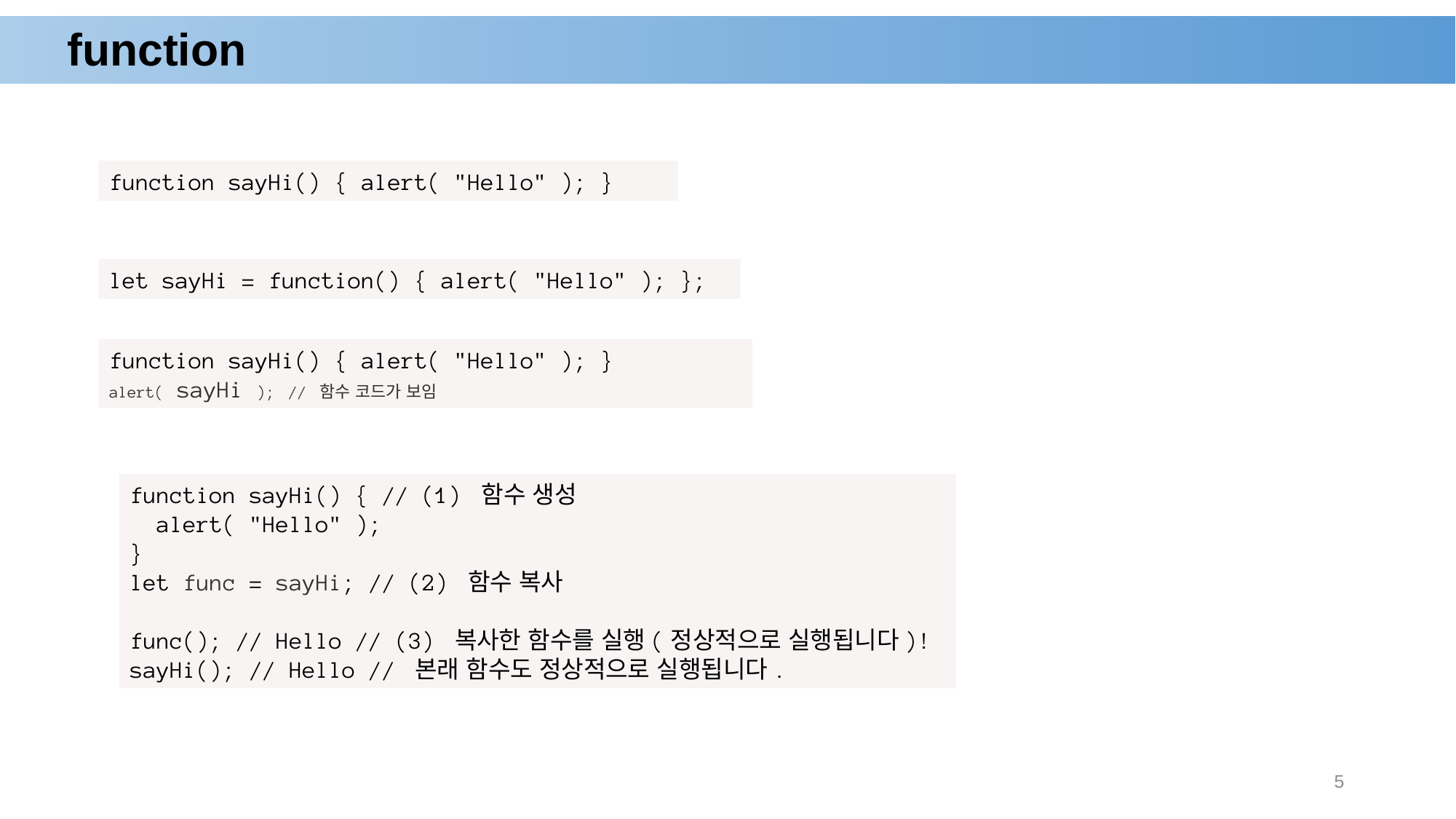

# function
function sayHi() { alert( "Hello" ); }
let sayHi = function() { alert( "Hello" ); };
function sayHi() { alert( "Hello" ); }
alert( sayHi ); // 함수 코드가 보임
function sayHi() { // (1) 함수 생성
  alert( "Hello" );
}
let func = sayHi; // (2) 함수 복사

func(); // Hello // (3) 복사한 함수를 실행(정상적으로 실행됩니다)!
sayHi(); // Hello // 본래 함수도 정상적으로 실행됩니다.
5